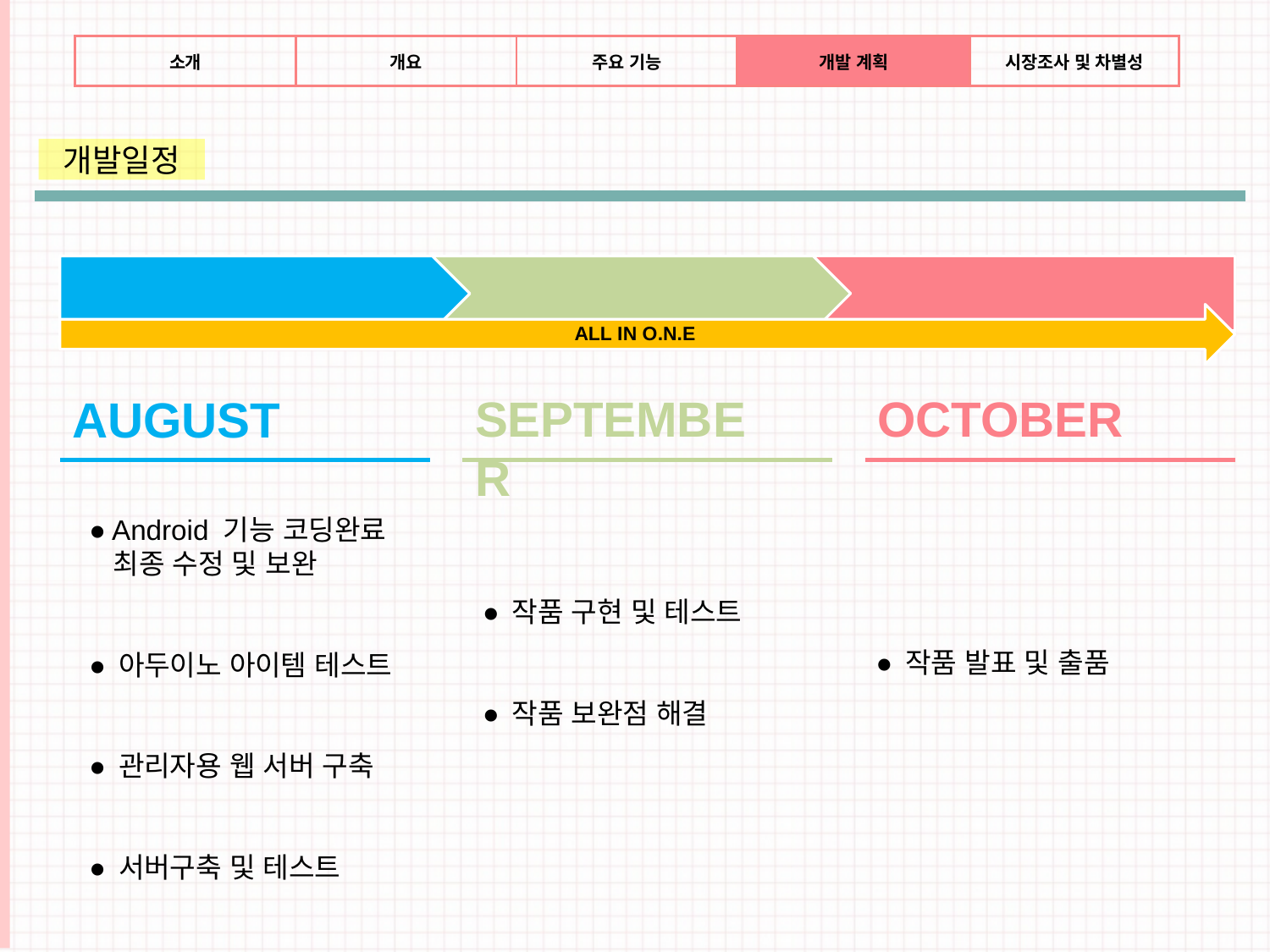

| 소개 | 개요 | 주요 기능 | 개발 계획 | 시장조사 및 차별성 |  |
| --- | --- | --- | --- | --- | --- |
개발일정

8월
9월
10월

ALL IN O.N.E
SEPTEMBER
OCTOBER
AUGUST
⦁ Android 기능 코딩완료
  최종 수정 및 보완

⦁ 아두이노 아이템 테스트

⦁ 관리자용 웹 서버 구축

⦁ 서버구축 및 테스트
⦁ 작품 구현 및 테스트

⦁ 작품 보완점 해결

⦁ 작품 발표 및 출품